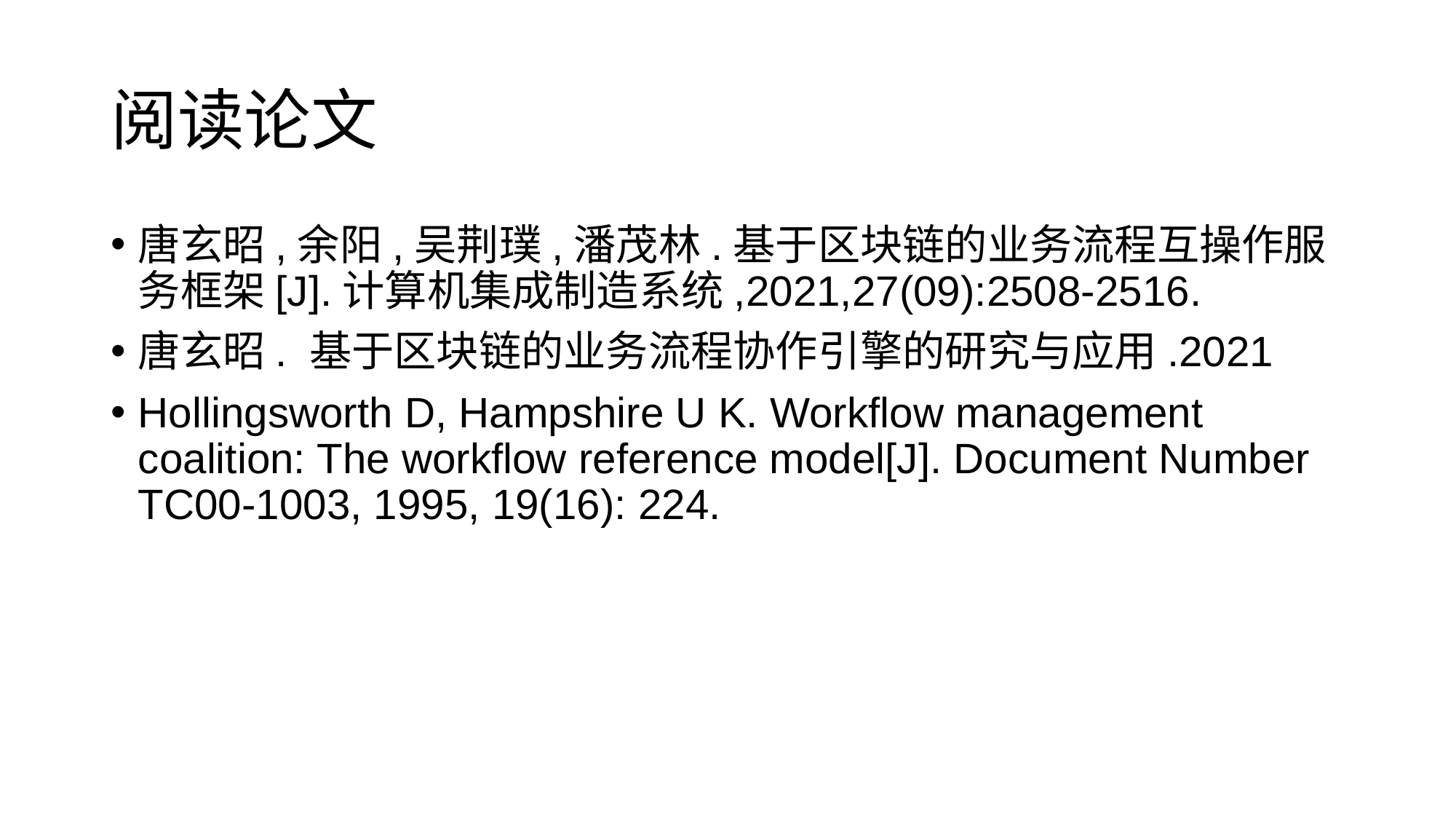

# 阅读论文
唐玄昭,余阳,吴荆璞,潘茂林.基于区块链的业务流程互操作服务框架[J].计算机集成制造系统,2021,27(09):2508-2516.
唐玄昭. 基于区块链的业务流程协作引擎的研究与应用.2021
Hollingsworth D, Hampshire U K. Workflow management coalition: The workflow reference model[J]. Document Number TC00-1003, 1995, 19(16): 224.